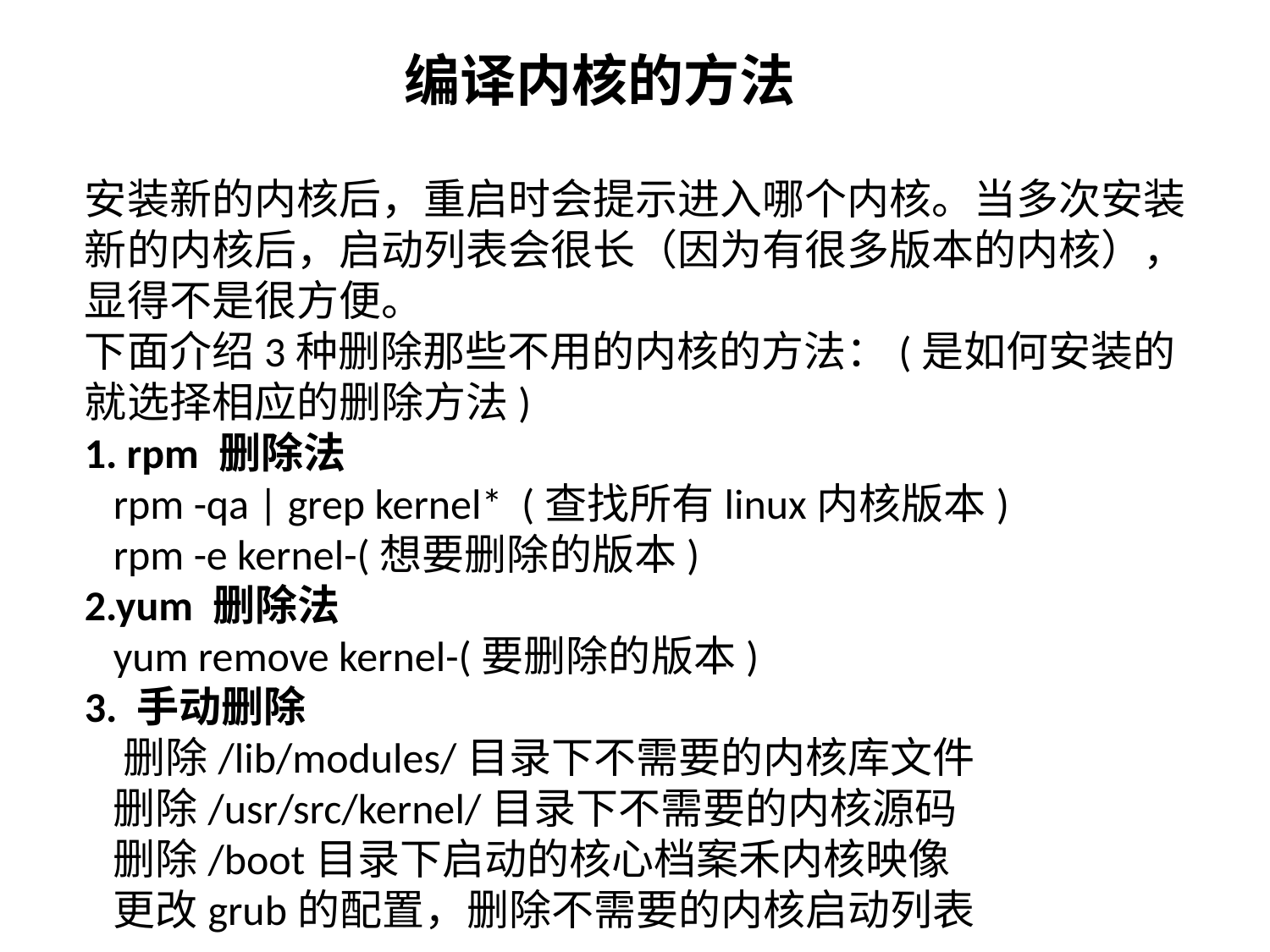

# 编译内核的方法
安装新的内核后，重启时会提示进入哪个内核。当多次安装新的内核后，启动列表会很长（因为有很多版本的内核），显得不是很方便。
下面介绍3种删除那些不用的内核的方法：(是如何安装的就选择相应的删除方法)
1. rpm 删除法
   rpm -qa | grep kernel*  (查找所有linux内核版本)
   rpm -e kernel-(想要删除的版本)
2.yum 删除法
   yum remove kernel-(要删除的版本)
3. 手动删除
   删除/lib/modules/目录下不需要的内核库文件
   删除/usr/src/kernel/目录下不需要的内核源码
   删除/boot目录下启动的核心档案禾内核映像
   更改grub的配置，删除不需要的内核启动列表